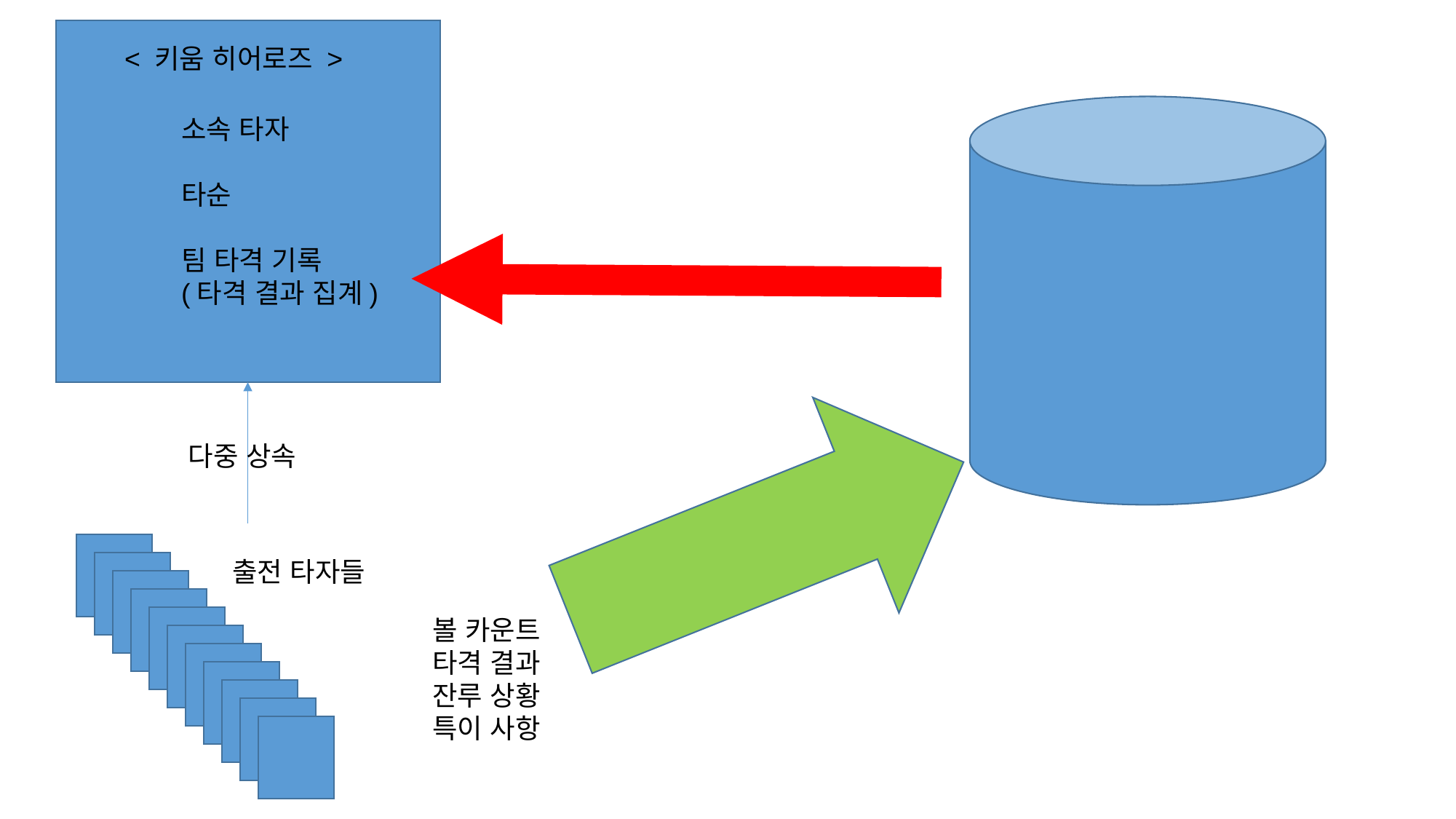

< 키움 히어로즈 >

소속 타자

타순

팀 타격 기록
(타격 결과 집계)

다중 상속

출전 타자들

볼 카운트
타격 결과
잔루 상황
특이 사항